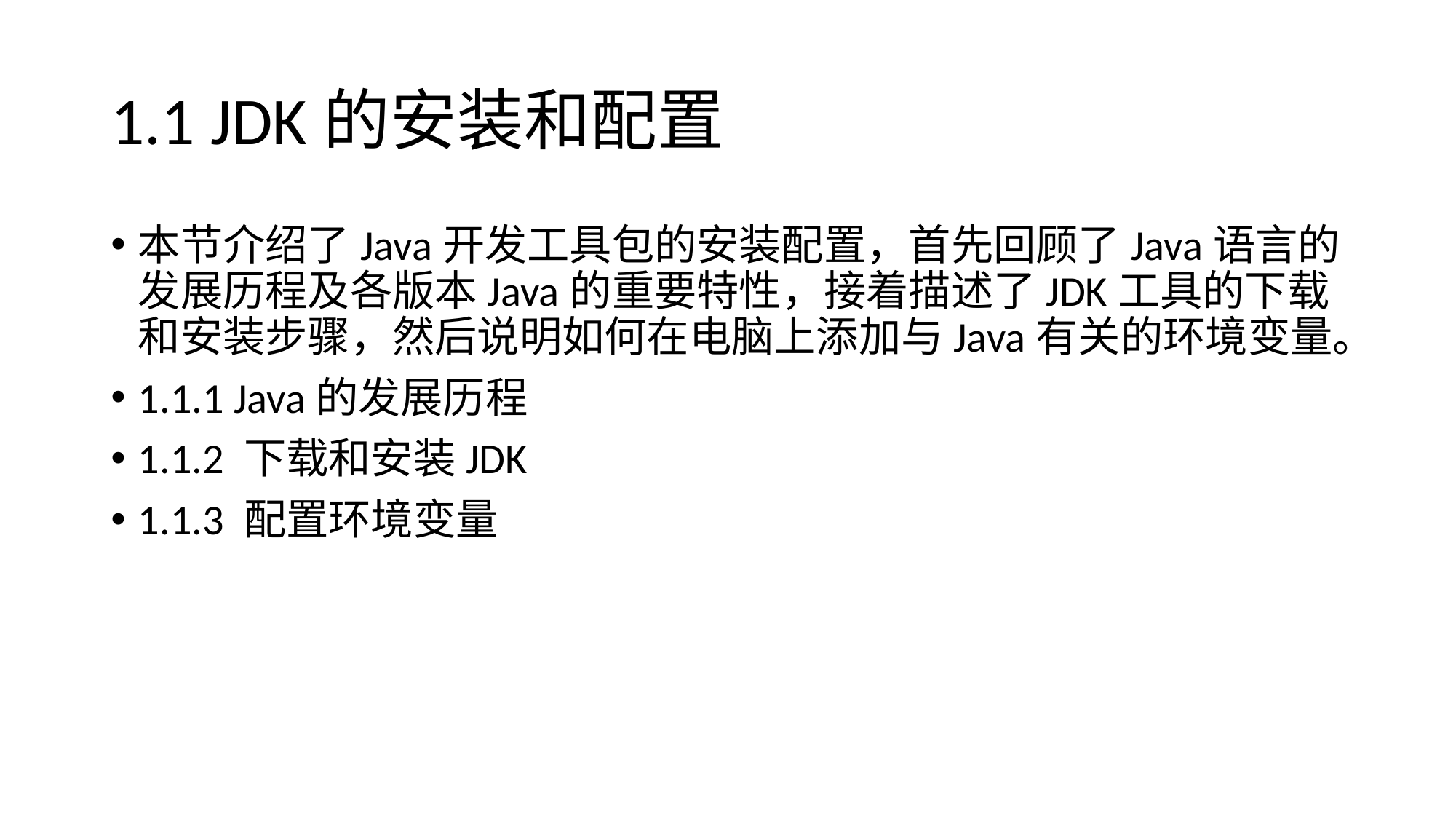

# 1.1 JDK的安装和配置
本节介绍了Java开发工具包的安装配置，首先回顾了Java语言的发展历程及各版本Java的重要特性，接着描述了JDK工具的下载和安装步骤，然后说明如何在电脑上添加与Java有关的环境变量。
1.1.1 Java的发展历程
1.1.2 下载和安装JDK
1.1.3 配置环境变量